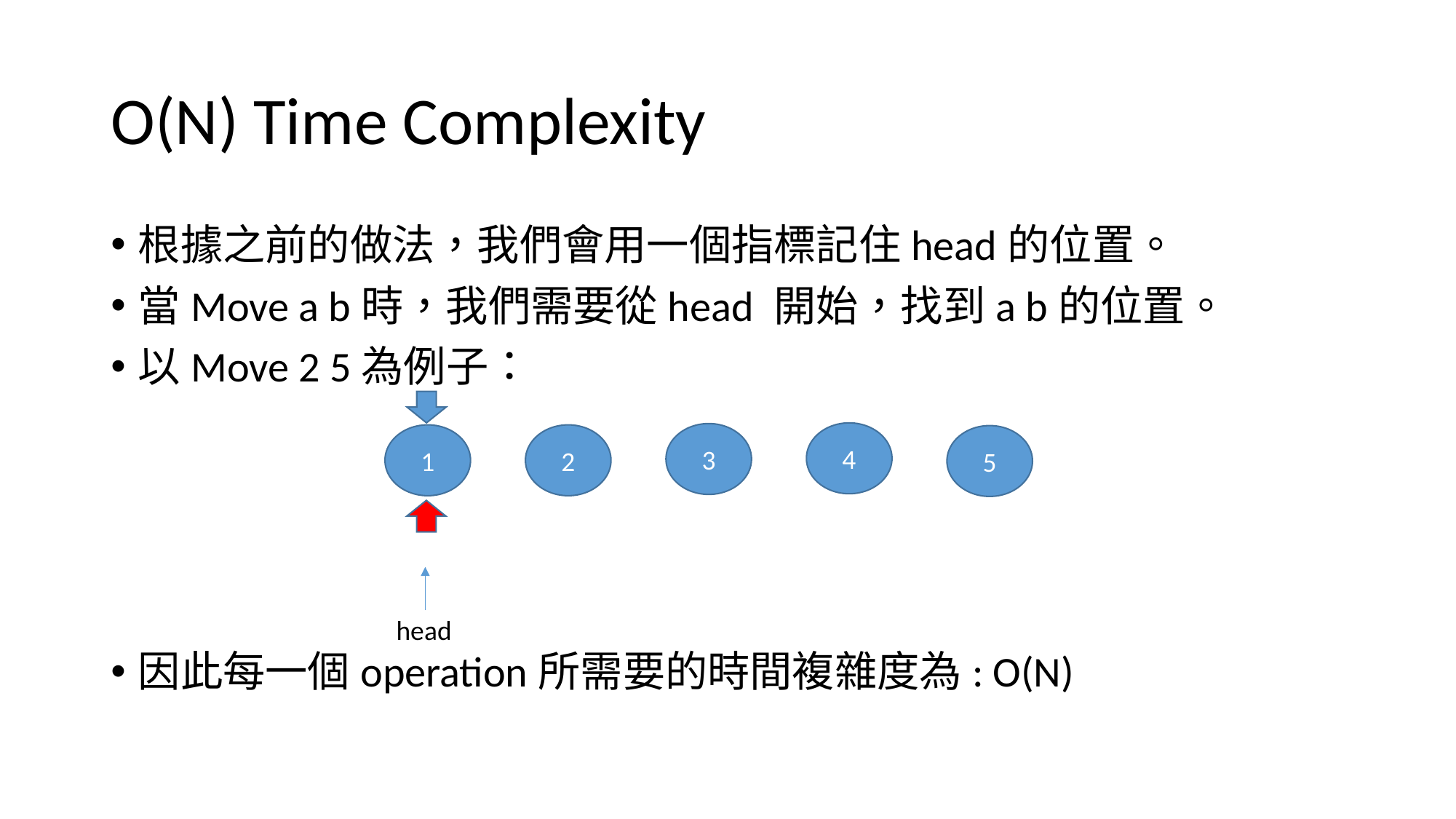

# O(N) Time Complexity
根據之前的做法，我們會用一個指標記住head的位置。
當Move a b時，我們需要從head 開始，找到a b的位置。
以Move 2 5為例子：

因此每一個operation所需要的時間複雜度為: O(N)

4
3
1
2
5

head